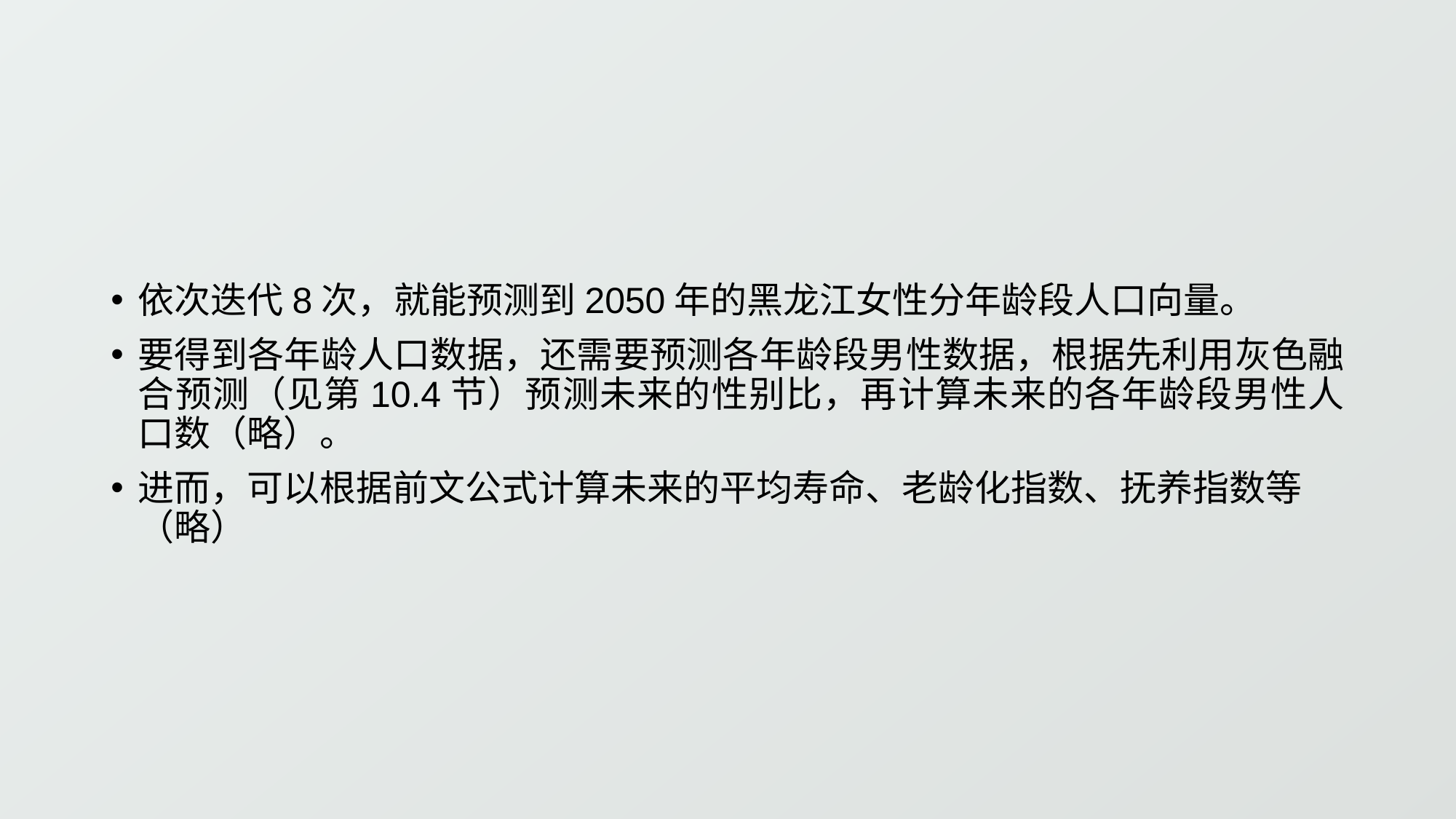

依次迭代8次，就能预测到2050年的黑龙江女性分年龄段人口向量。
要得到各年龄人口数据，还需要预测各年龄段男性数据，根据先利用灰色融合预测（见第10.4节）预测未来的性别比，再计算未来的各年龄段男性人口数（略）。
进而，可以根据前文公式计算未来的平均寿命、老龄化指数、抚养指数等（略）